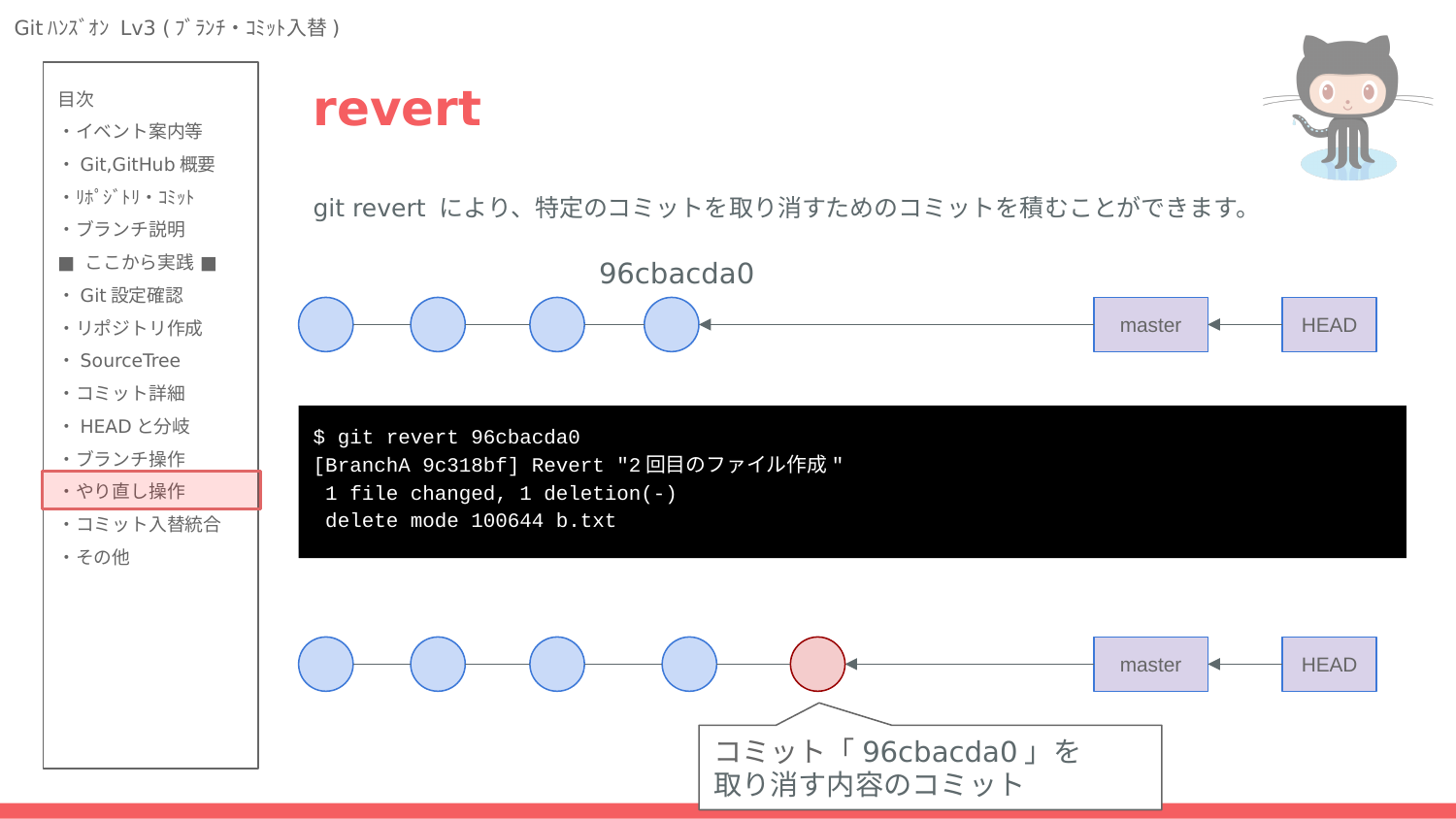

# revert
git revert により、特定のコミットを取り消すためのコミットを積むことができます。
96cbacda0

master
HEAD
$ git revert 96cbacda0
[BranchA 9c318bf] Revert "2回目のファイル作成"
 1 file changed, 1 deletion(-)
 delete mode 100644 b.txt

master
HEAD
コミット「96cbacda0」を
取り消す内容のコミット